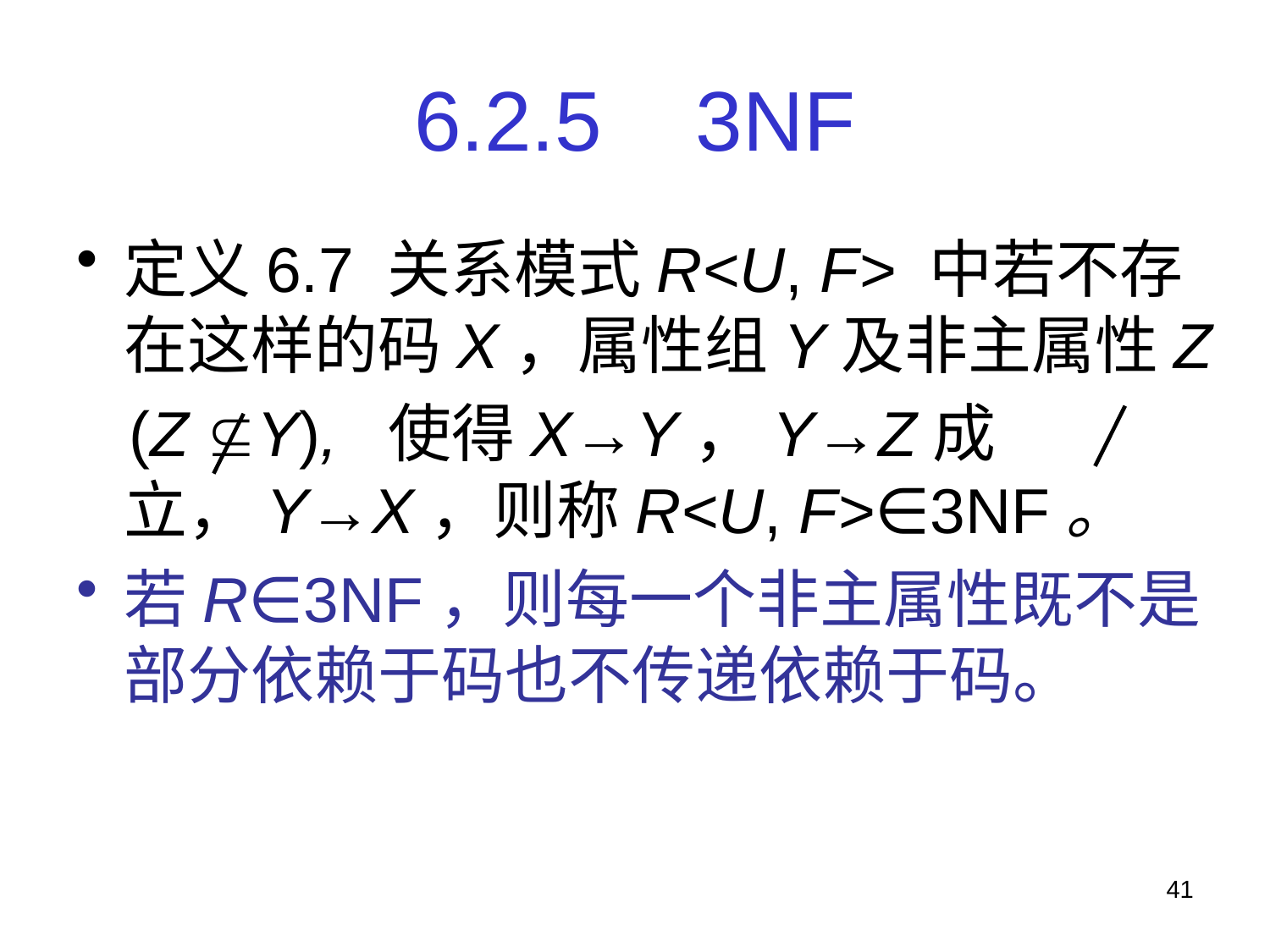

# 6.2.5    3NF
定义6.7 关系模式R<U, F> 中若不存在这样的码X，属性组Y及非主属性Z
   (Z ⊆Y),  使得X→Y，Y→Z成立，Y→X，则称R<U, F>∈3NF。
若R∈3NF，则每一个非主属性既不是部分依赖于码也不传递依赖于码。

41